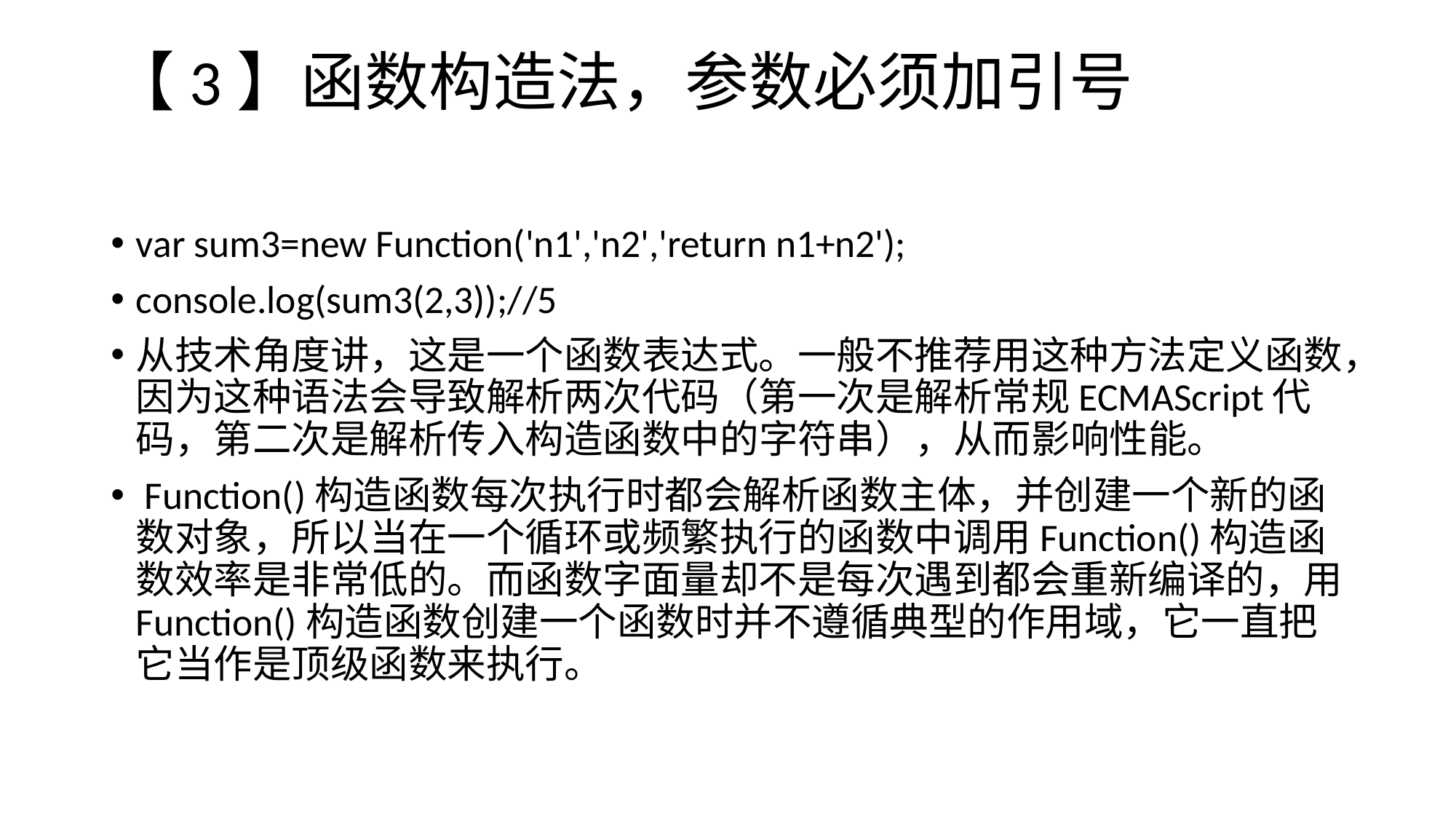

# 【3】函数构造法，参数必须加引号
var sum3=new Function('n1','n2','return n1+n2');
console.log(sum3(2,3));//5
从技术角度讲，这是一个函数表达式。一般不推荐用这种方法定义函数，因为这种语法会导致解析两次代码（第一次是解析常规ECMAScript代码，第二次是解析传入构造函数中的字符串），从而影响性能。
 Function()构造函数每次执行时都会解析函数主体，并创建一个新的函数对象，所以当在一个循环或频繁执行的函数中调用Function()构造函数效率是非常低的。而函数字面量却不是每次遇到都会重新编译的，用Function()构造函数创建一个函数时并不遵循典型的作用域，它一直把它当作是顶级函数来执行。